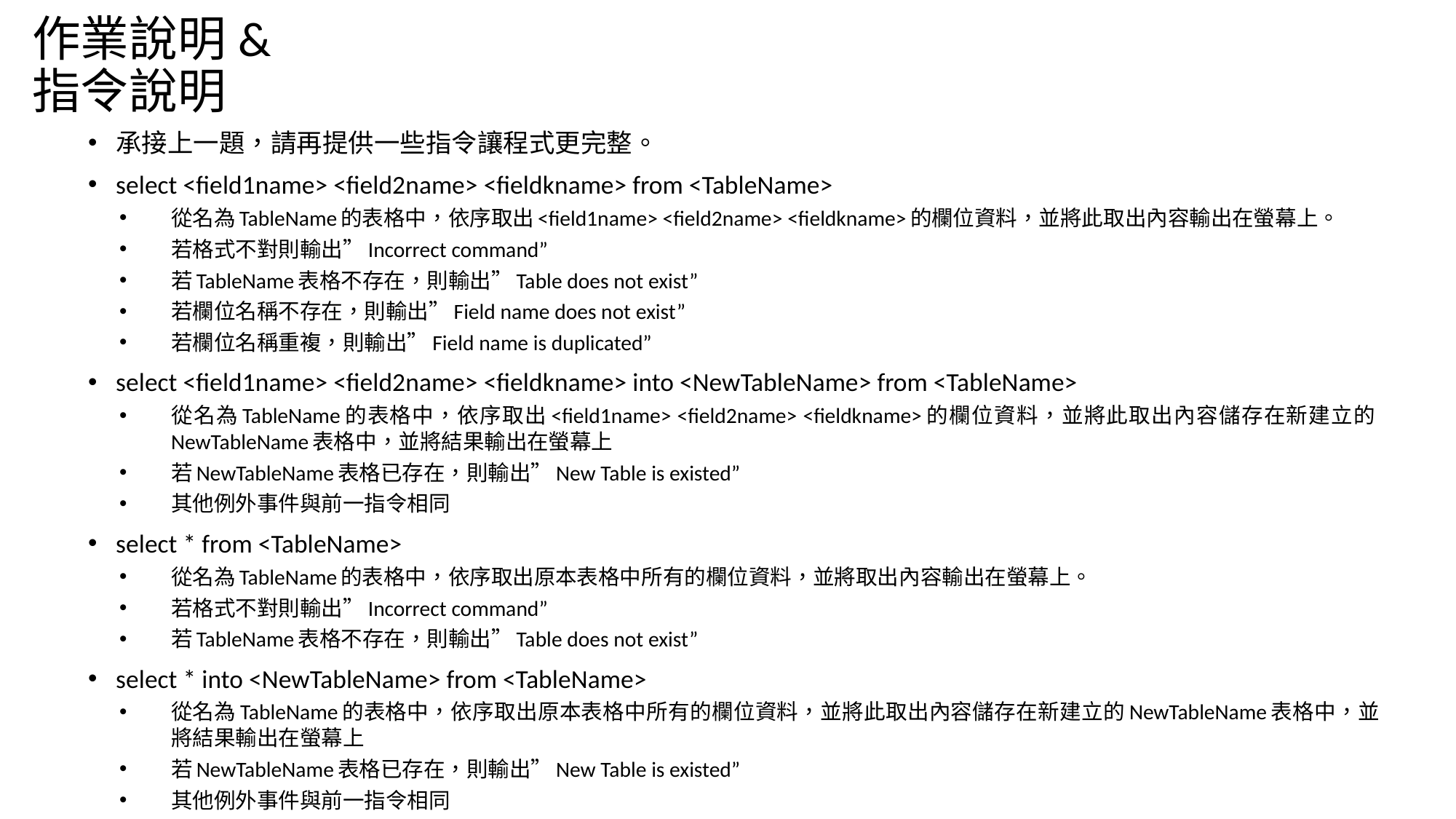

# 作業說明&指令說明
承接上一題，請再提供一些指令讓程式更完整。
select <field1name> <field2name> <fieldkname> from <TableName>
從名為TableName的表格中，依序取出<field1name> <field2name> <fieldkname>的欄位資料，並將此取出內容輸出在螢幕上。
若格式不對則輸出”Incorrect command”
若TableName表格不存在，則輸出”Table does not exist”
若欄位名稱不存在，則輸出”Field name does not exist”
若欄位名稱重複，則輸出”Field name is duplicated”
select <field1name> <field2name> <fieldkname> into <NewTableName> from <TableName>
從名為TableName的表格中，依序取出<field1name> <field2name> <fieldkname>的欄位資料，並將此取出內容儲存在新建立的NewTableName表格中，並將結果輸出在螢幕上
若NewTableName表格已存在，則輸出”New Table is existed”
其他例外事件與前一指令相同
select * from <TableName>
從名為TableName的表格中，依序取出原本表格中所有的欄位資料，並將取出內容輸出在螢幕上。
若格式不對則輸出”Incorrect command”
若TableName表格不存在，則輸出”Table does not exist”
select * into <NewTableName> from <TableName>
從名為TableName的表格中，依序取出原本表格中所有的欄位資料，並將此取出內容儲存在新建立的NewTableName表格中，並將結果輸出在螢幕上
若NewTableName表格已存在，則輸出”New Table is existed”
其他例外事件與前一指令相同